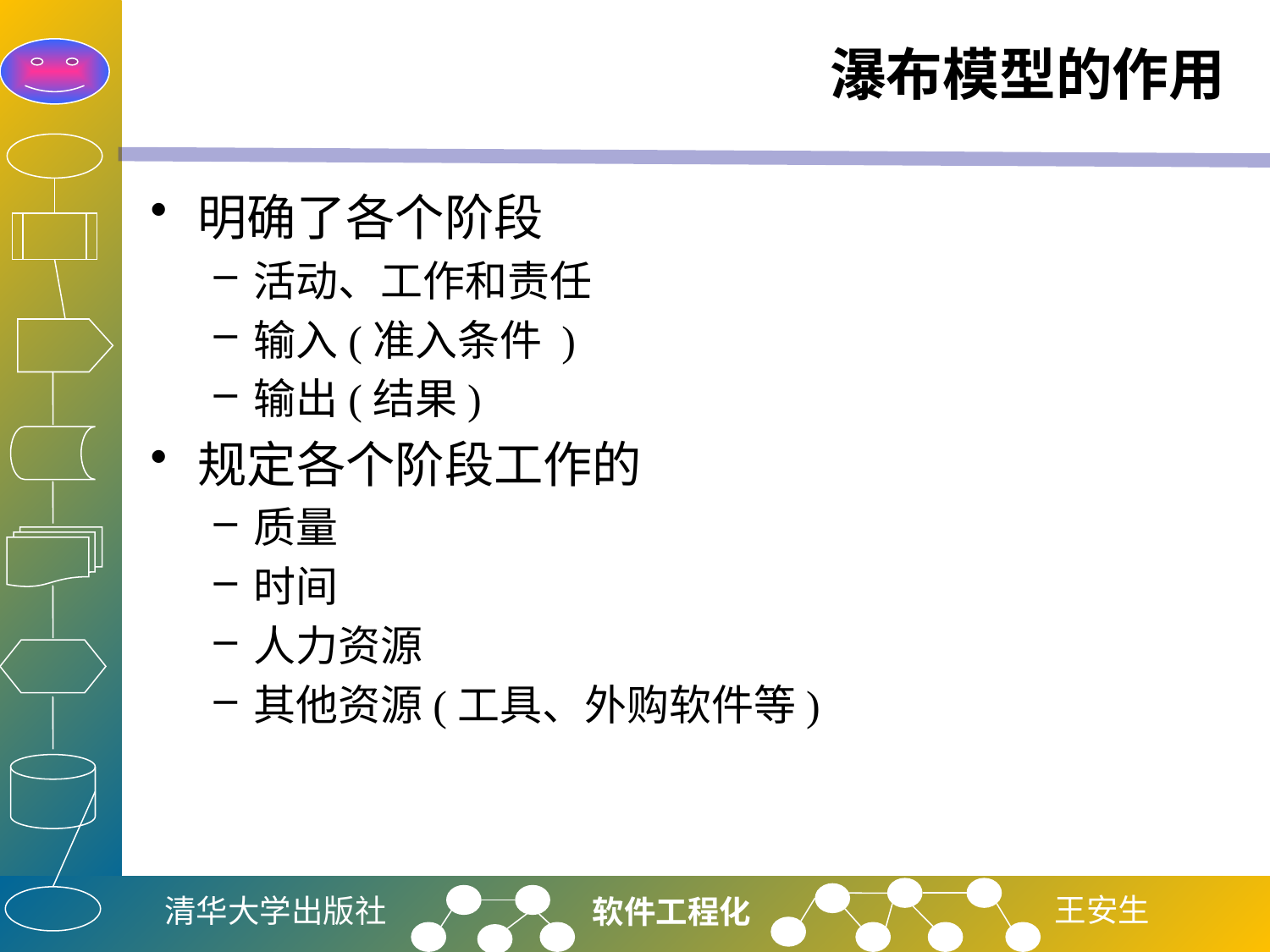

# 瀑布模型的作用
明确了各个阶段
活动、工作和责任
输入(准入条件 )
输出(结果)
规定各个阶段工作的
质量
时间
人力资源
其他资源(工具、外购软件等)